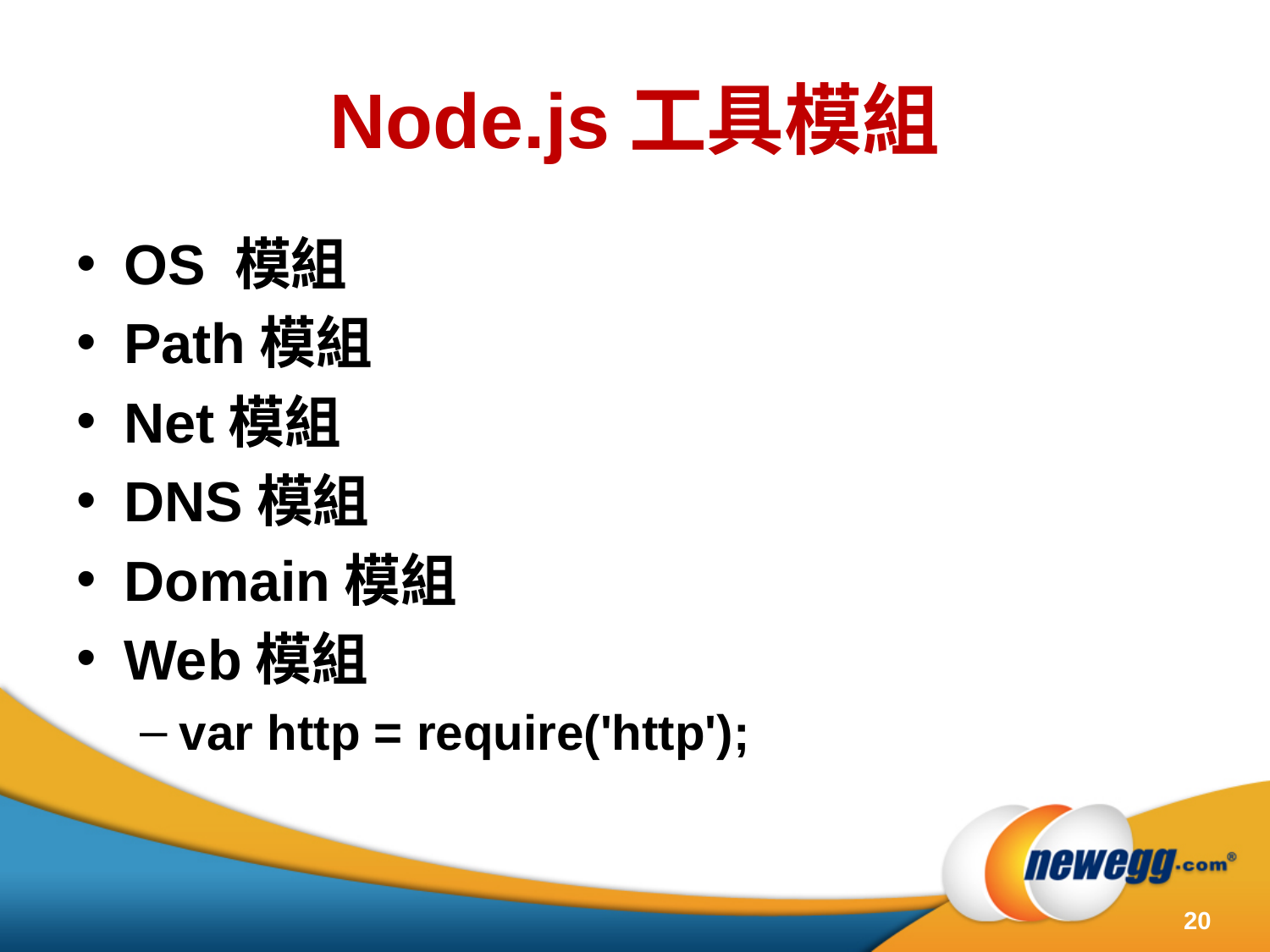

# Node.js工具模組
OS 模組
Path模組
Net模組
DNS模組
Domain模組
Web模組
var http = require('http');